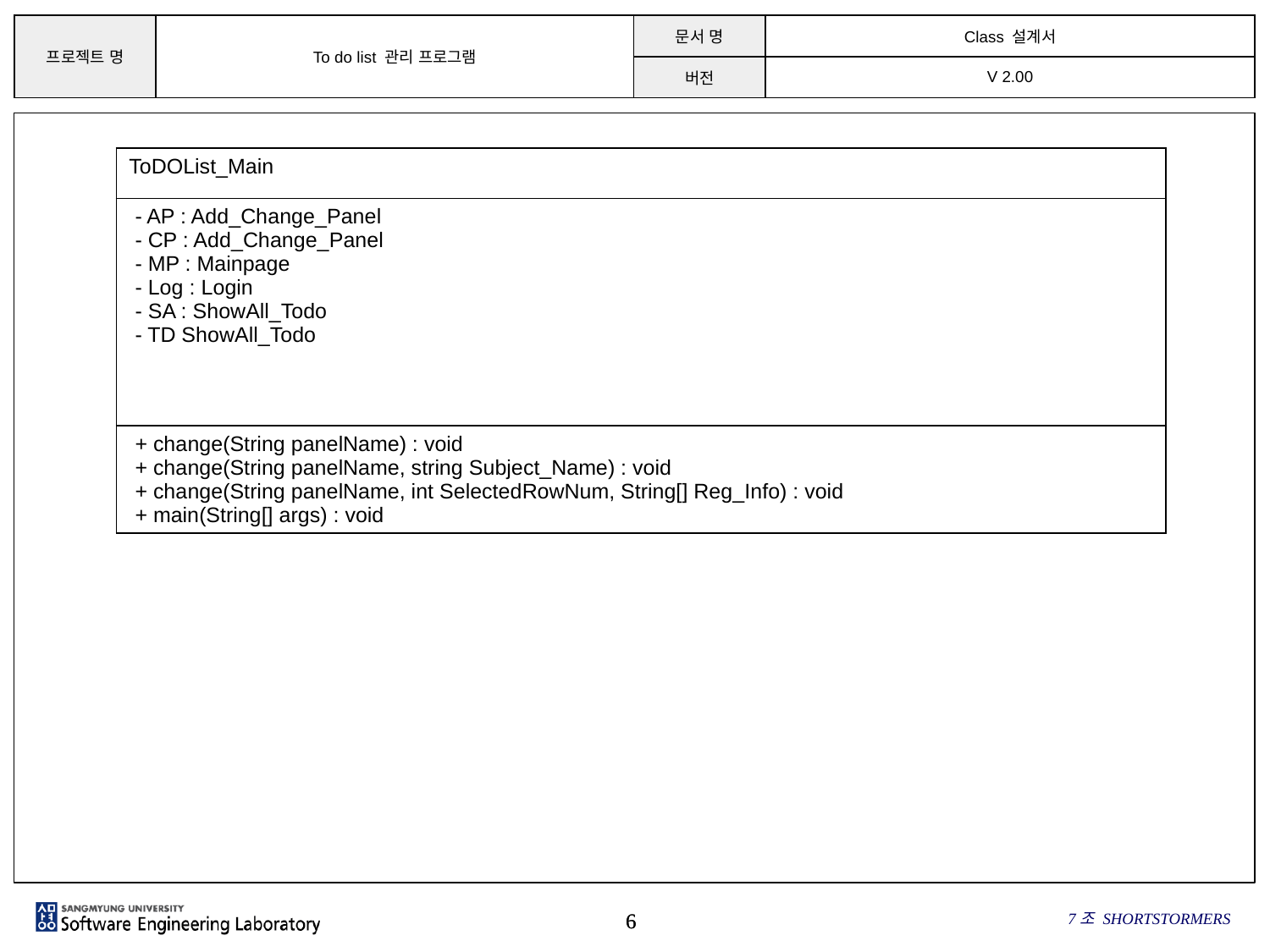

| ToDOList\_Main |
| --- |
| - AP : Add\_Change\_Panel - CP : Add\_Change\_Panel - MP : Mainpage - Log : Login - SA : ShowAll\_Todo - TD ShowAll\_Todo |
| + change(String panelName) : void + change(String panelName, string Subject\_Name) : void + change(String panelName, int SelectedRowNum, String[] Reg\_Info) : void + main(String[] args) : void |
7조 SHORTSTORMERS